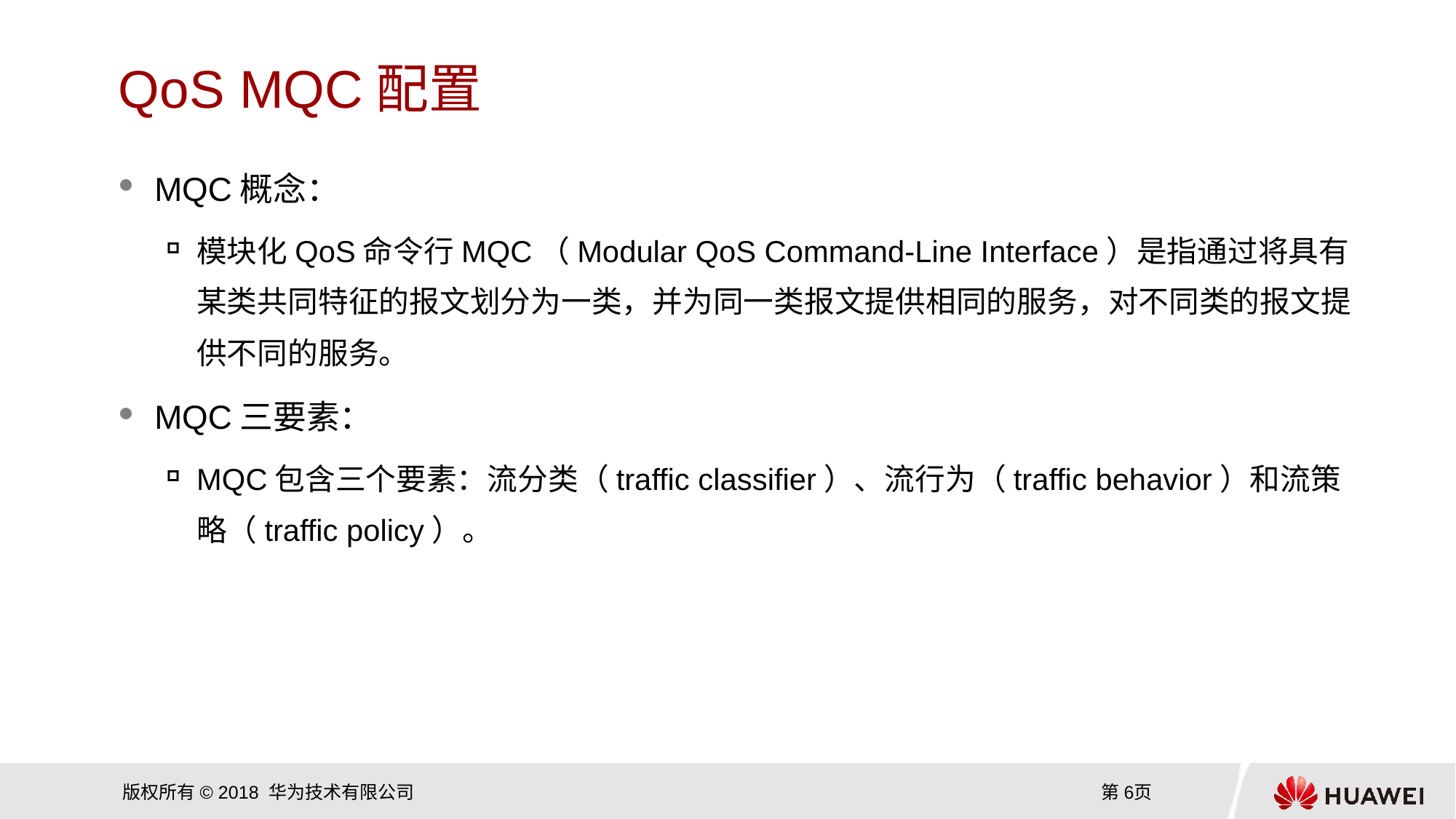

# QoS MQC配置
MQC概念：
模块化QoS命令行MQC（Modular QoS Command-Line Interface）是指通过将具有某类共同特征的报文划分为一类，并为同一类报文提供相同的服务，对不同类的报文提供不同的服务。
MQC三要素：
MQC包含三个要素：流分类（traffic classifier）、流行为（traffic behavior）和流策略（traffic policy）。